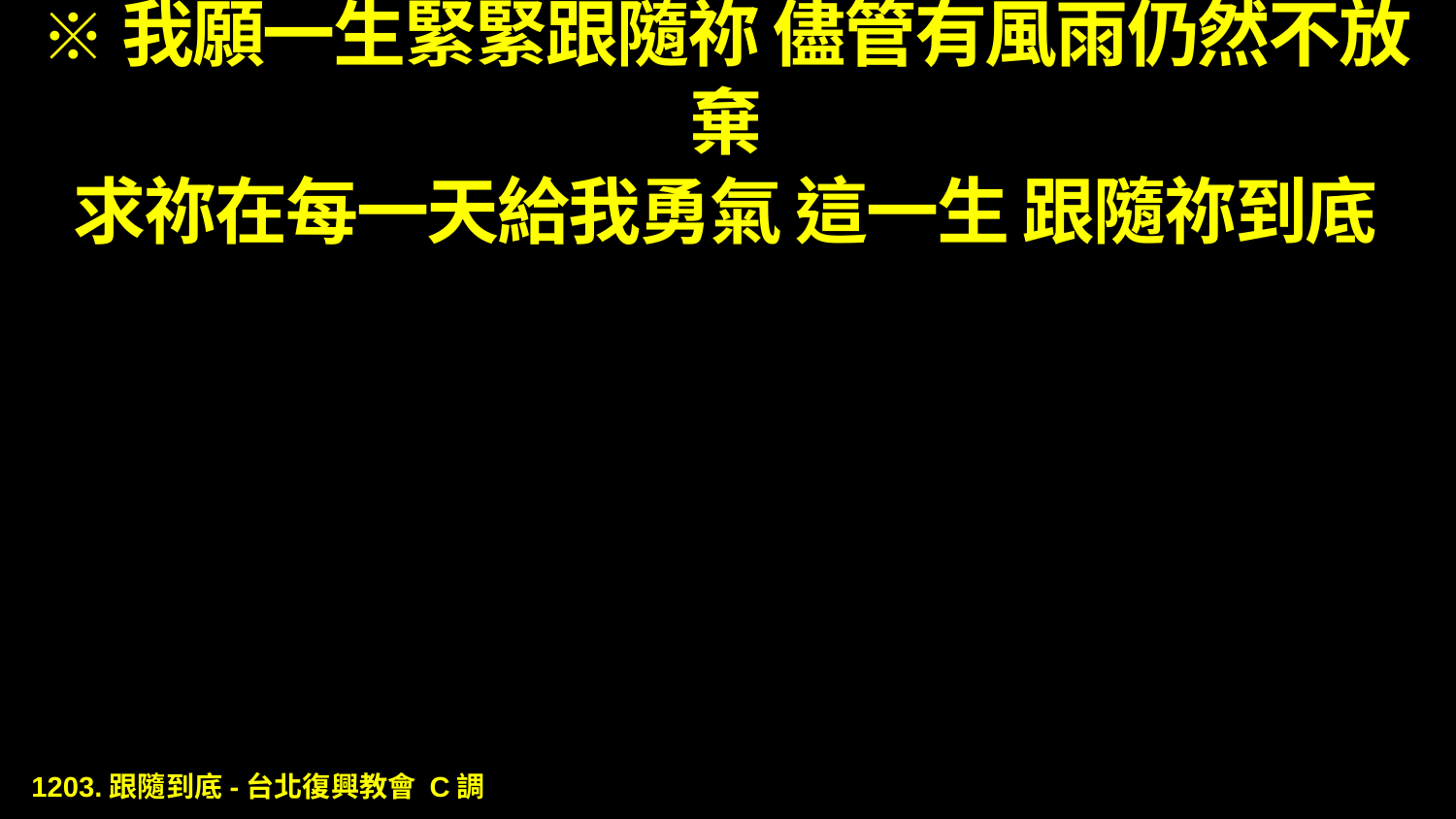

# ※我願一生緊緊跟隨祢 儘管有風雨仍然不放棄 求祢在每一天給我勇氣 這一生 跟隨祢到底
1203.跟隨到底-台北復興教會 C調